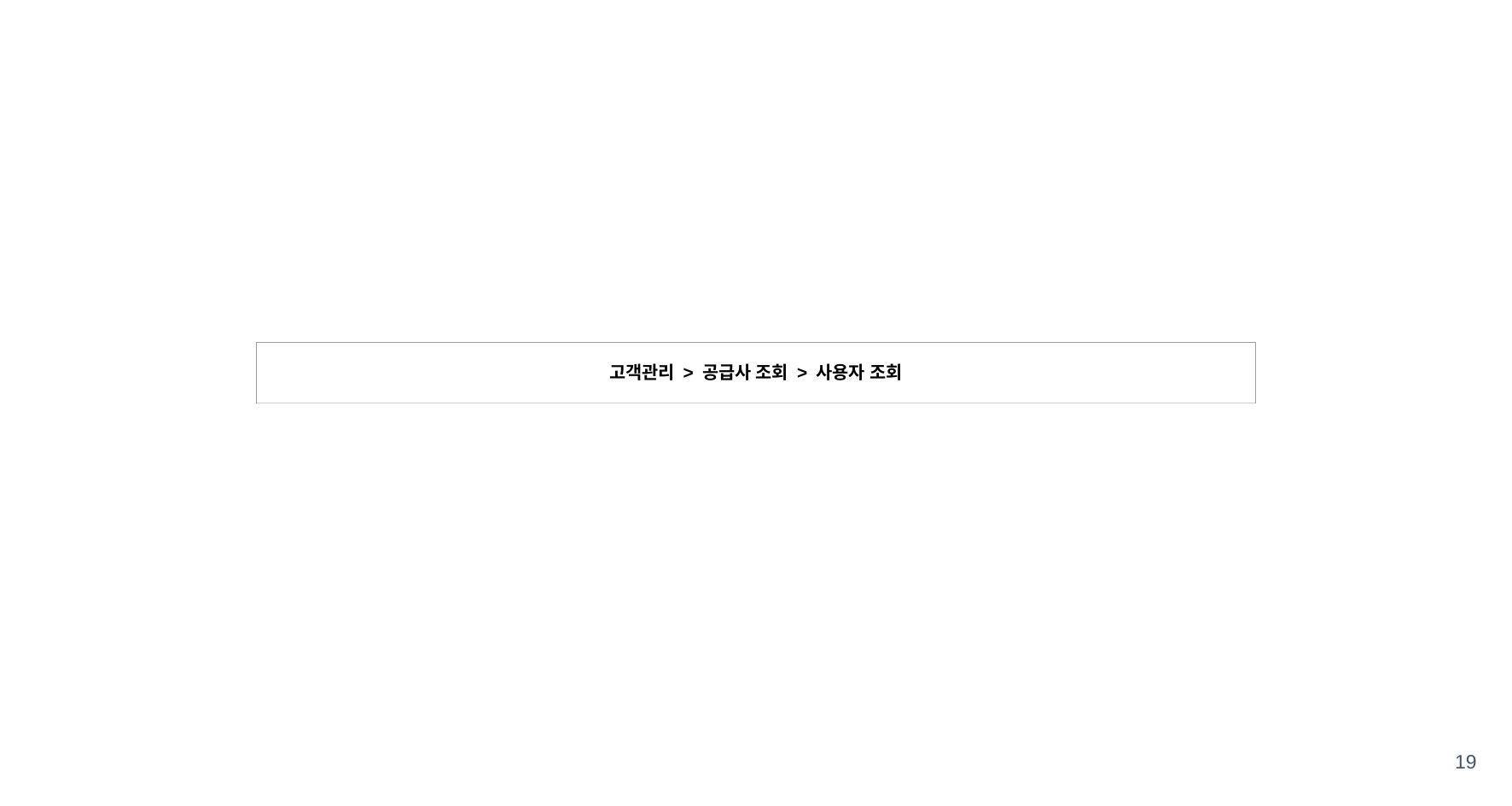

| 고객관리 > 공급사 조회 > 사용자 조회 |
| --- |
19